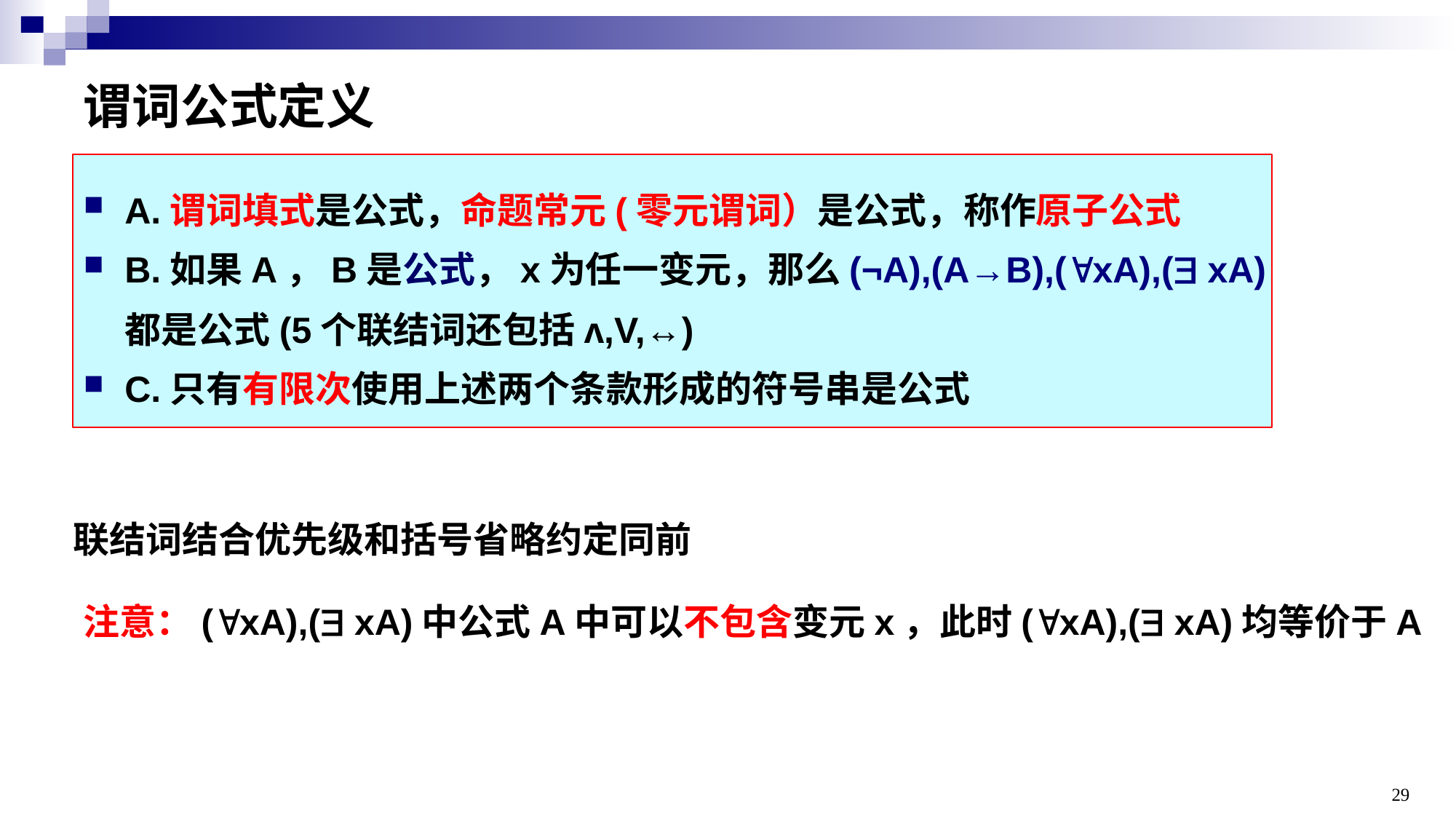

# 谓词公式定义

A.谓词填式是公式，命题常元(零元谓词）是公式，称作原子公式
B.如果A，B是公式，x为任一变元，那么(¬A),(A→B),(∀xA),(∃ xA)
    都是公式(5个联结词还包括ʌ,V,↔)
C.只有有限次使用上述两个条款形成的符号串是公式

联结词结合优先级和括号省略约定同前
注意：(∀xA),(∃ xA)中公式A中可以不包含变元x，此时(∀xA),(∃ xA)均等价于A
29